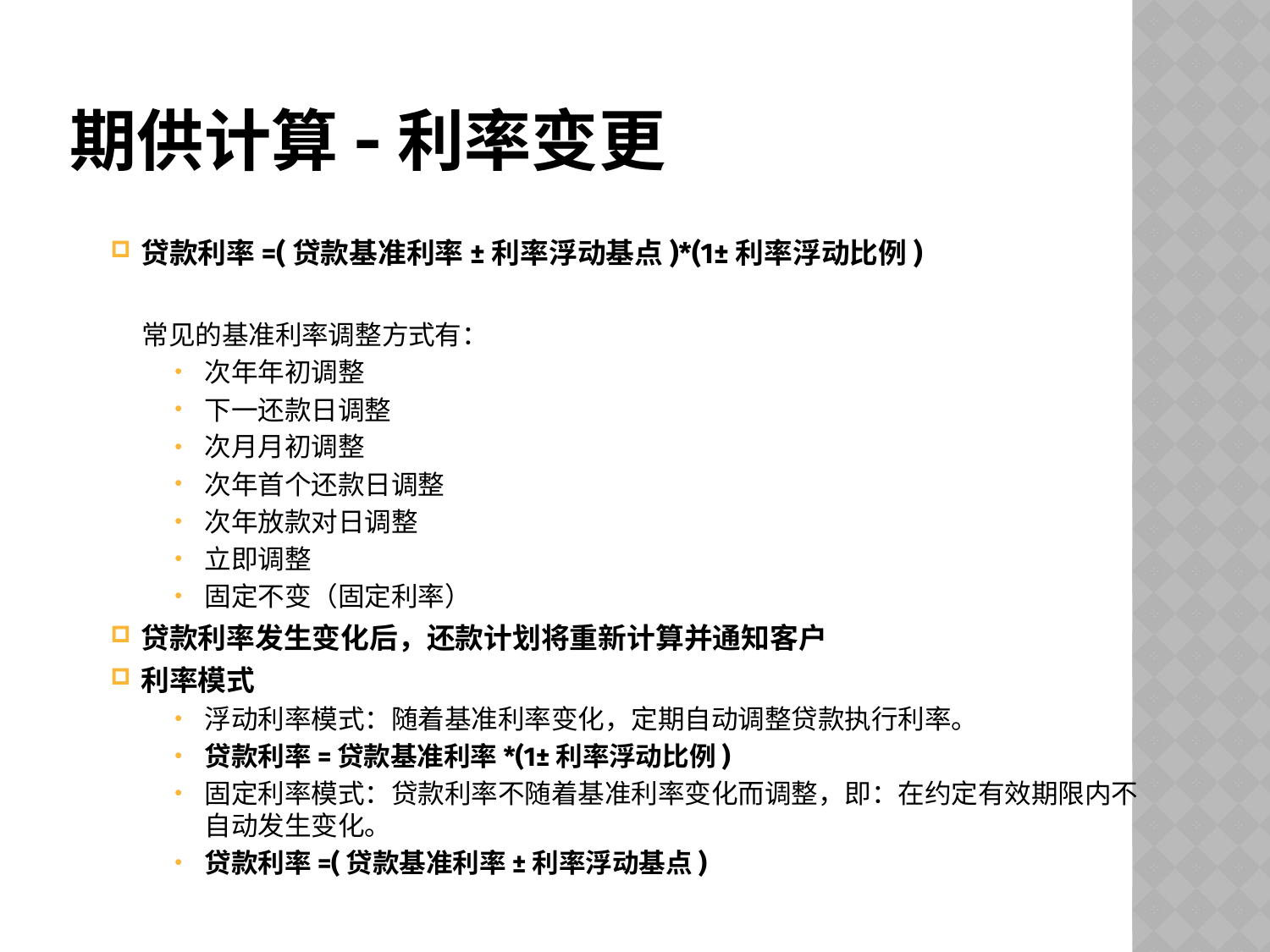

# 期供计算-利率变更

贷款利率=(贷款基准利率±利率浮动基点)*(1±利率浮动比例)

常见的基准利率调整方式有：
次年年初调整
下一还款日调整
次月月初调整
次年首个还款日调整
次年放款对日调整
立即调整
固定不变（固定利率）
贷款利率发生变化后，还款计划将重新计算并通知客户
利率模式
浮动利率模式：随着基准利率变化，定期自动调整贷款执行利率。
贷款利率=贷款基准利率*(1±利率浮动比例)
固定利率模式：贷款利率不随着基准利率变化而调整，即：在约定有效期限内不自动发生变化。
贷款利率=(贷款基准利率±利率浮动基点)